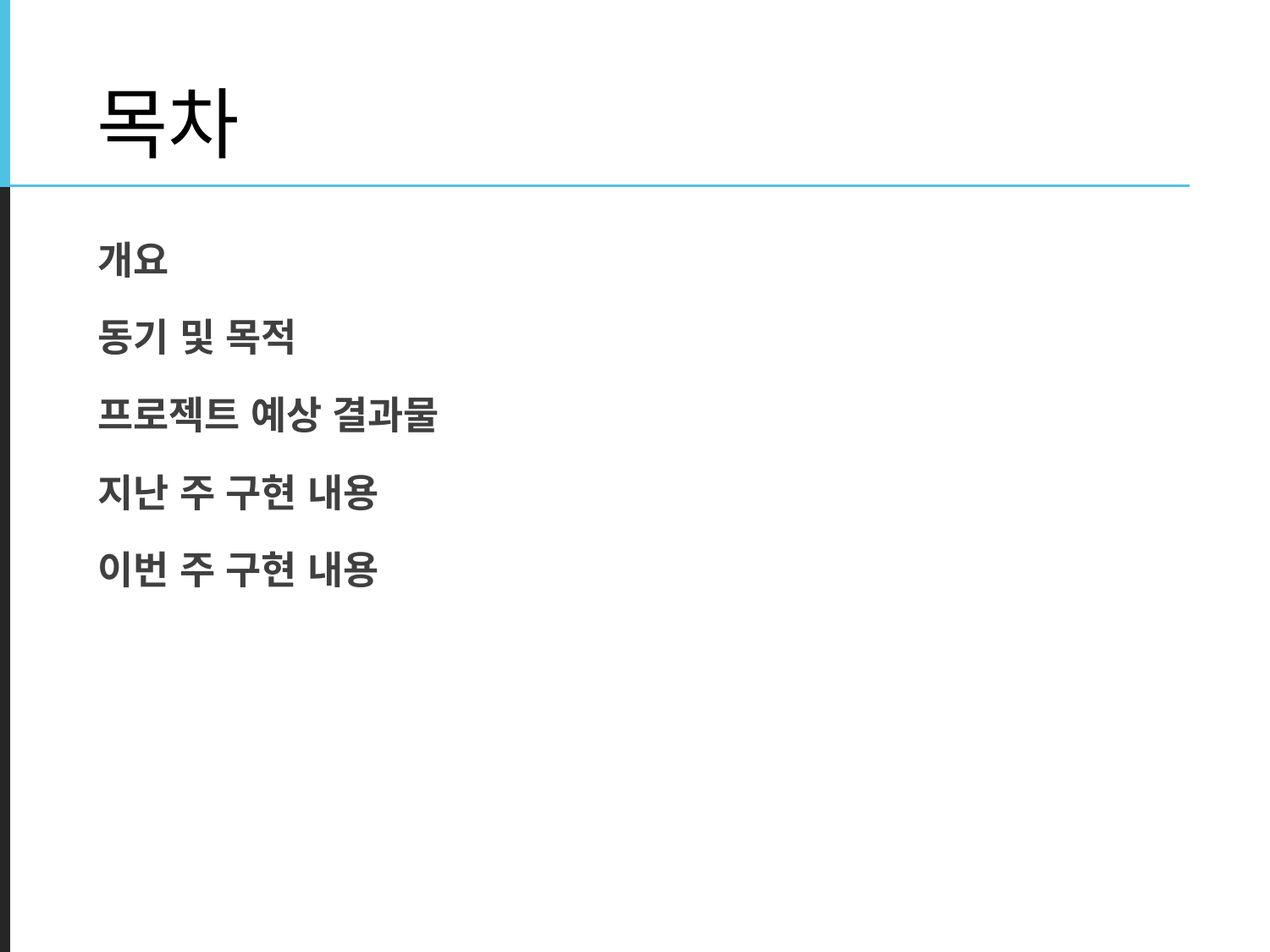

# 목차
개요
동기 및 목적
프로젝트 예상 결과물
지난 주 구현 내용
이번 주 구현 내용